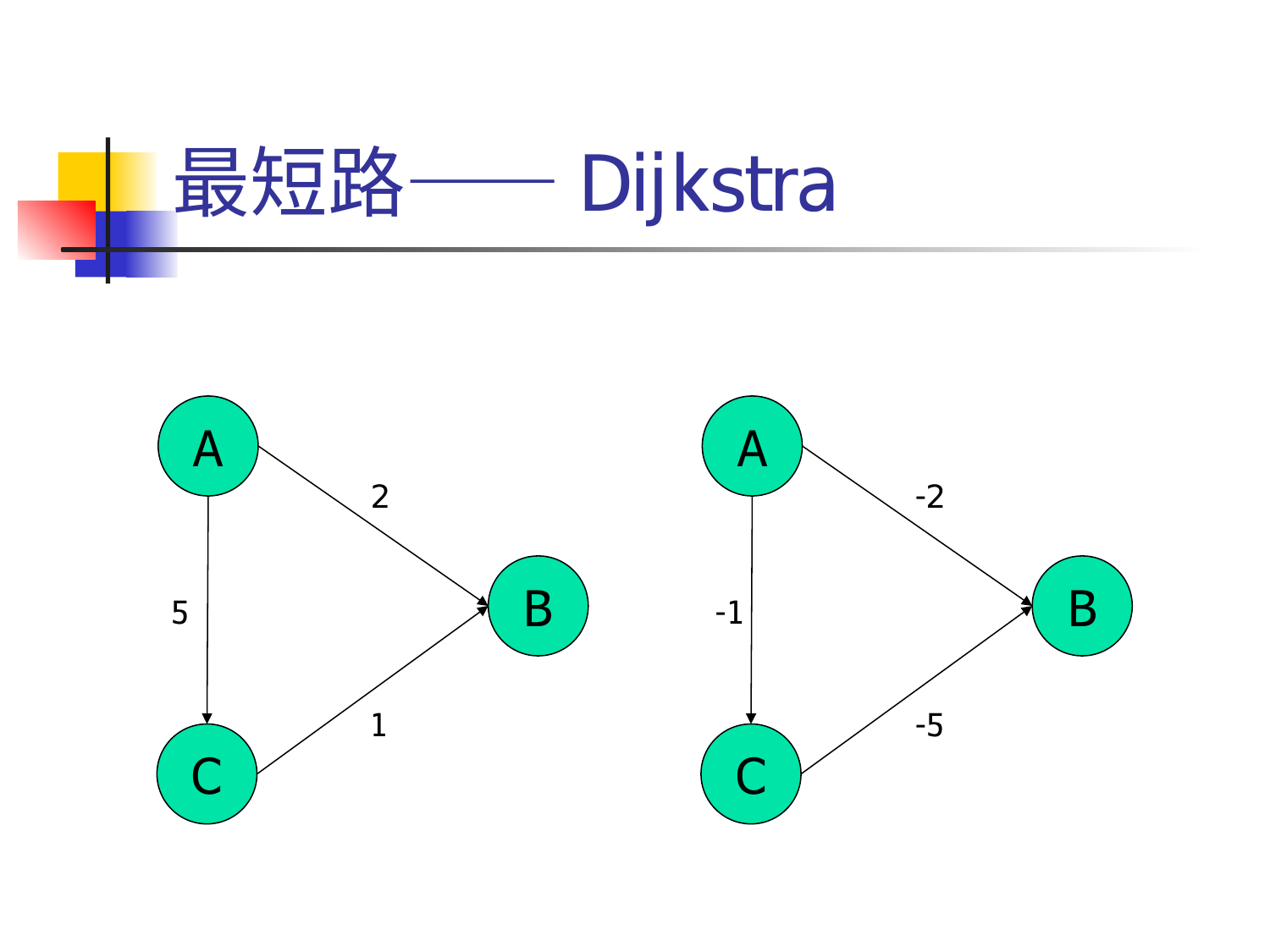

# 最短路——Dijkstra
A
B
C
-2
-1
-5
A
B
C
2
5
1